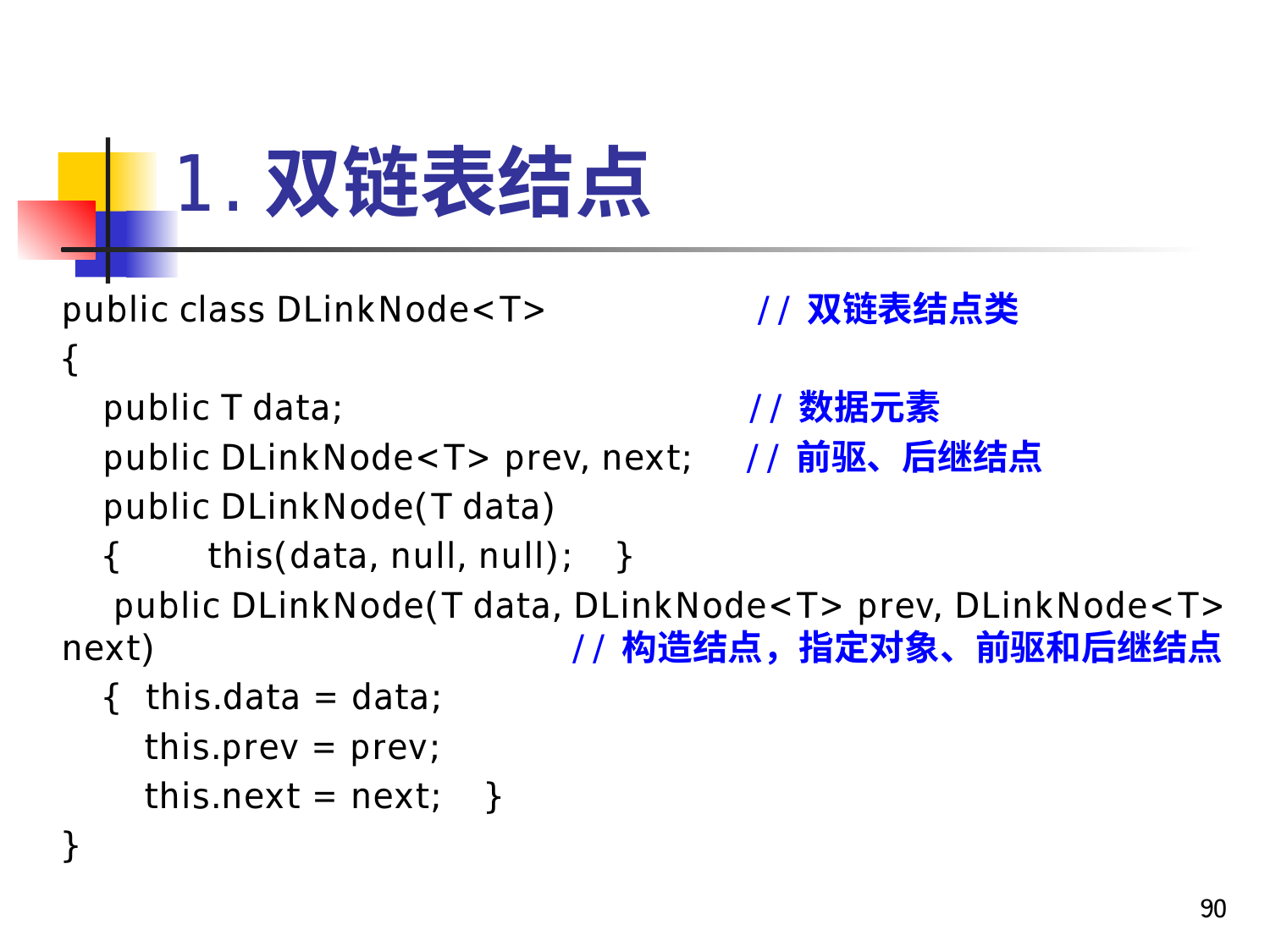

# 1.双链表结点
public class DLinkNode<T>                    //双链表结点类
{
    public T data;                                       //数据元素
    public DLinkNode<T> prev, next;     //前驱、后继结点
    public DLinkNode(T data)
    {        this(data, null, null);    }
     public DLinkNode(T data, DLinkNode<T> prev, DLinkNode<T> next)                                        //构造结点，指定对象、前驱和后继结点
    {  this.data = data;
        this.prev = prev;
        this.next = next;    }
}

90